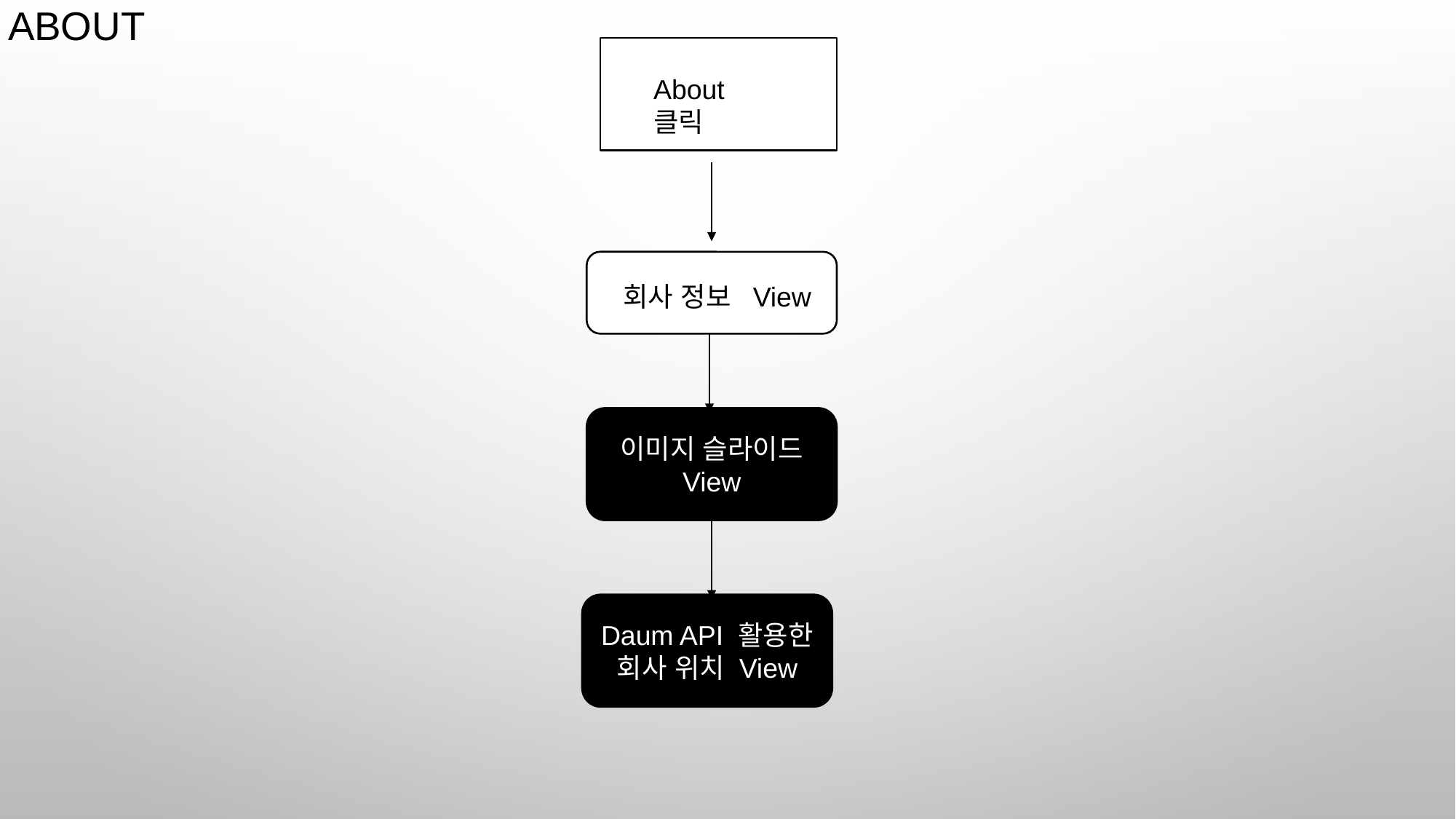

# about

About 클릭

회사 정보  View
이미지 슬라이드 View
Daum API 활용한 회사 위치 View